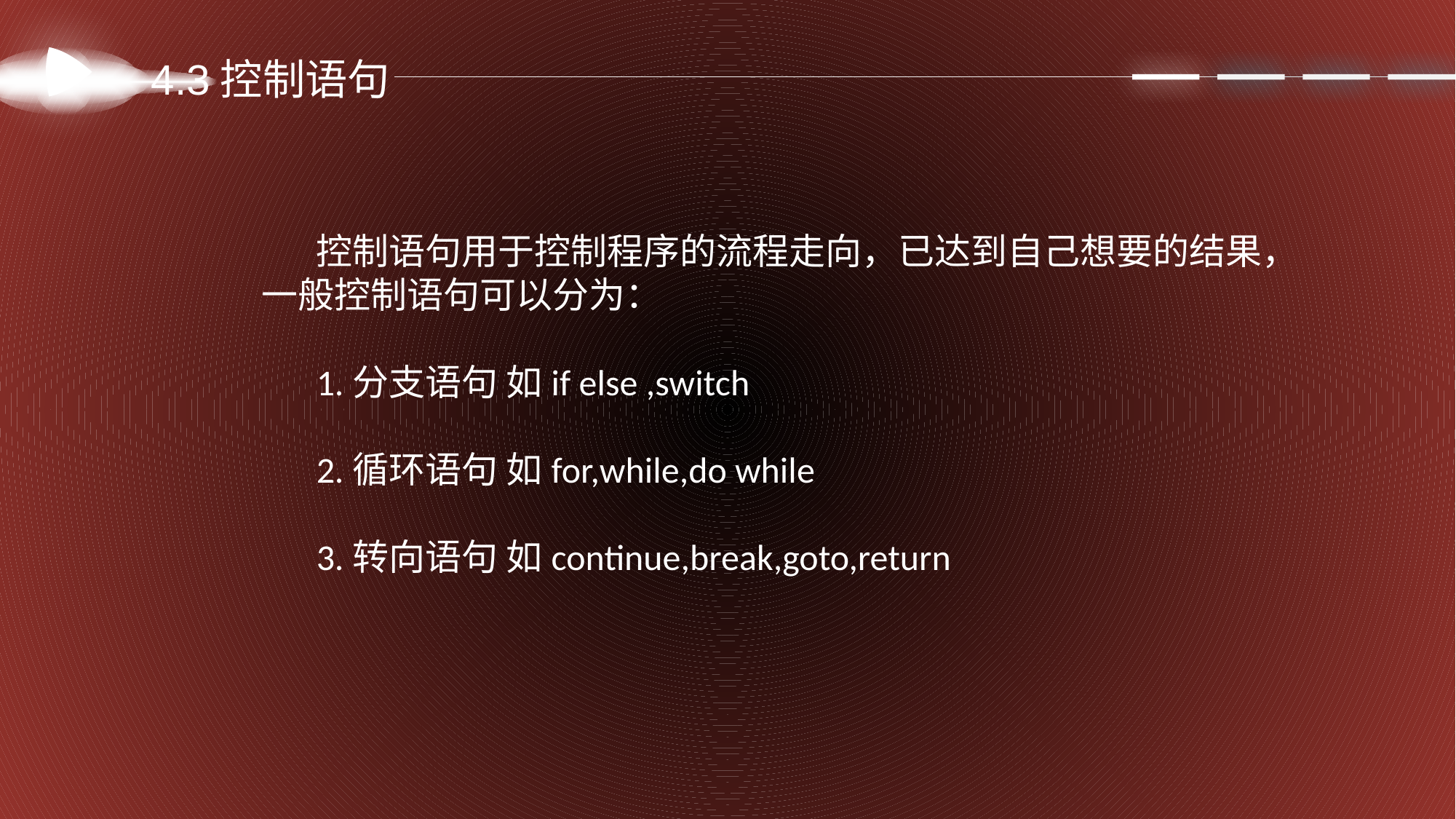

4.3控制语句

控制语句用于控制程序的流程走向，已达到自己想要的结果，一般控制语句可以分为：

1.分支语句 如if else ,switch

2.循环语句 如for,while,do while

3.转向语句 如continue,break,goto,return